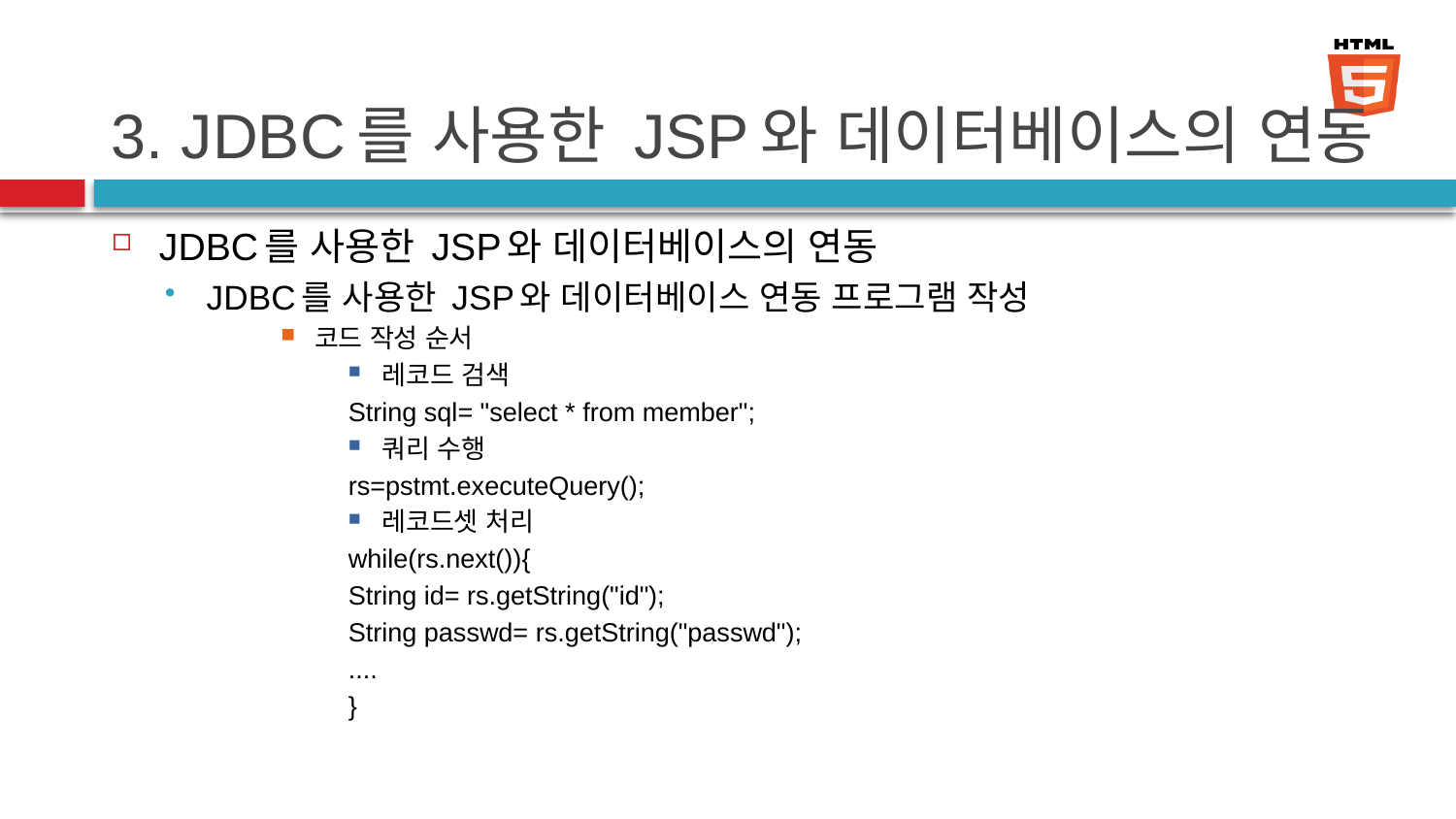

# 3. JDBC를 사용한 JSP와 데이터베이스의 연동
JDBC를 사용한 JSP와 데이터베이스의 연동
JDBC를 사용한 JSP와 데이터베이스 연동 프로그램 작성
코드 작성 순서
레코드 검색
String sql= "select * from member";
쿼리 수행
rs=pstmt.executeQuery();
레코드셋 처리
while(rs.next()){
String id= rs.getString("id");
String passwd= rs.getString("passwd");
....
}